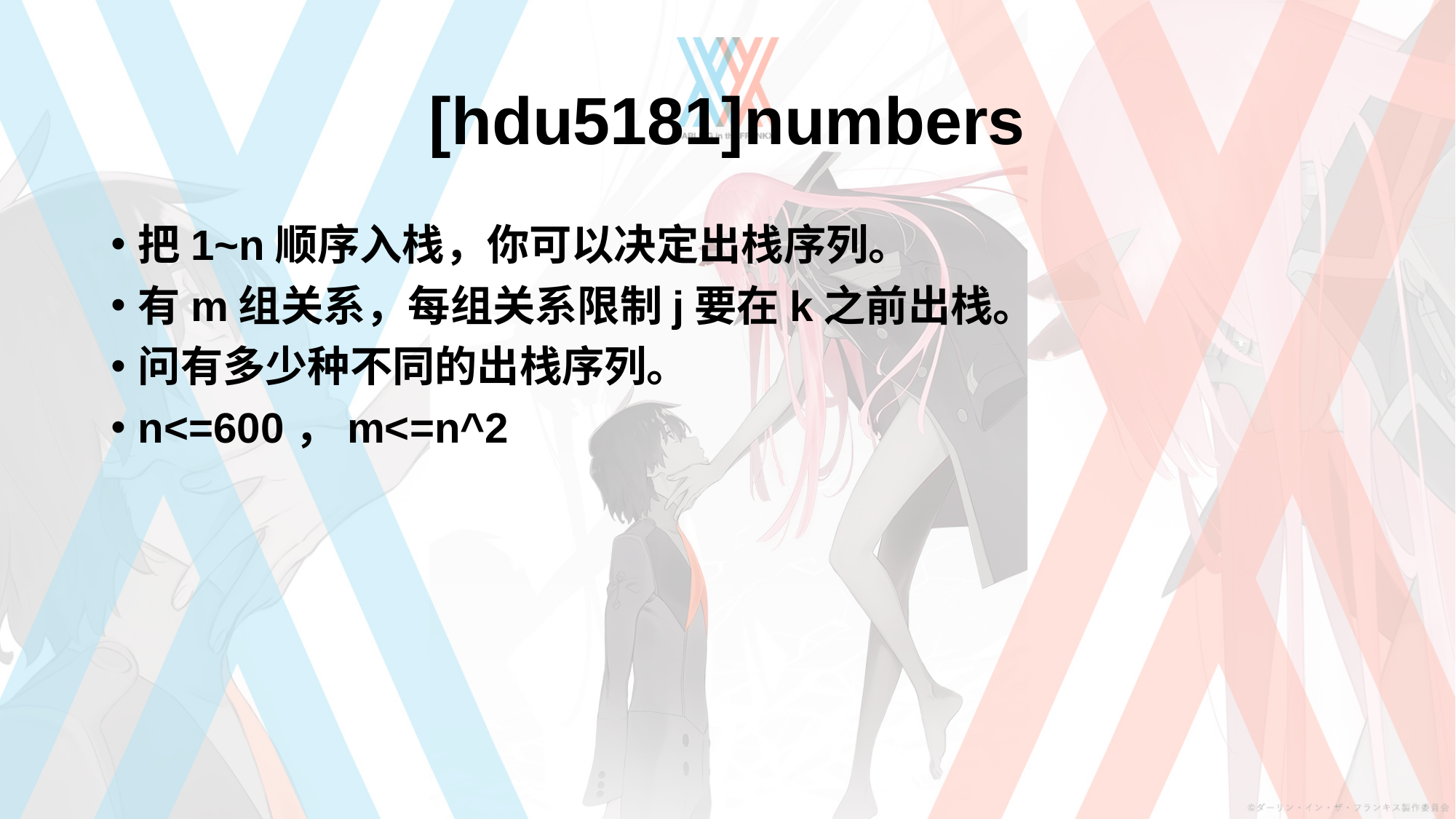

# [hdu5181]numbers
把1~n顺序入栈，你可以决定出栈序列。
有m组关系，每组关系限制j要在k之前出栈。
问有多少种不同的出栈序列。
n<=600，m<=n^2